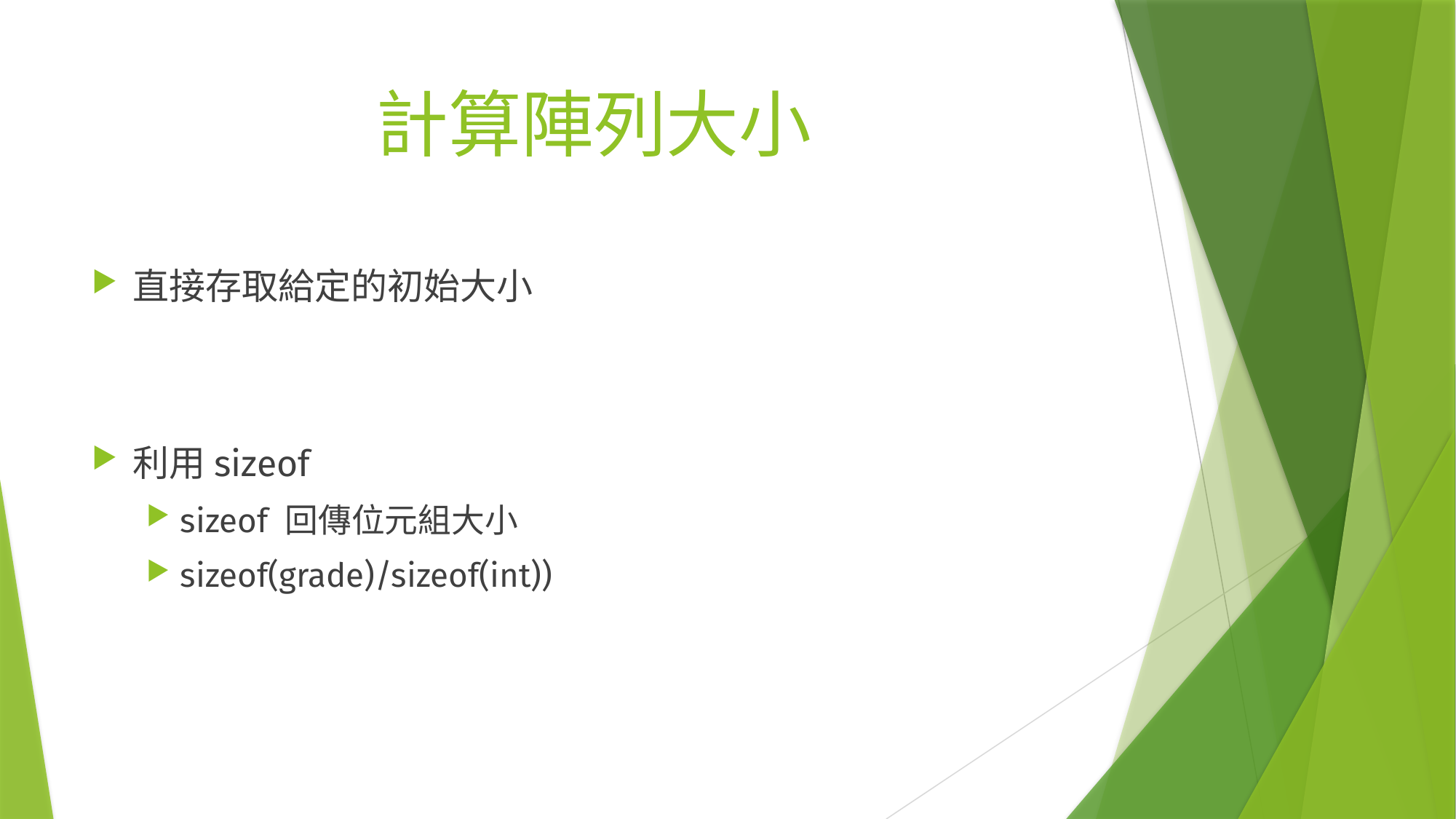

# 計算陣列大小
直接存取給定的初始大小

利用sizeof
sizeof 回傳位元組大小
sizeof(grade)/sizeof(int))